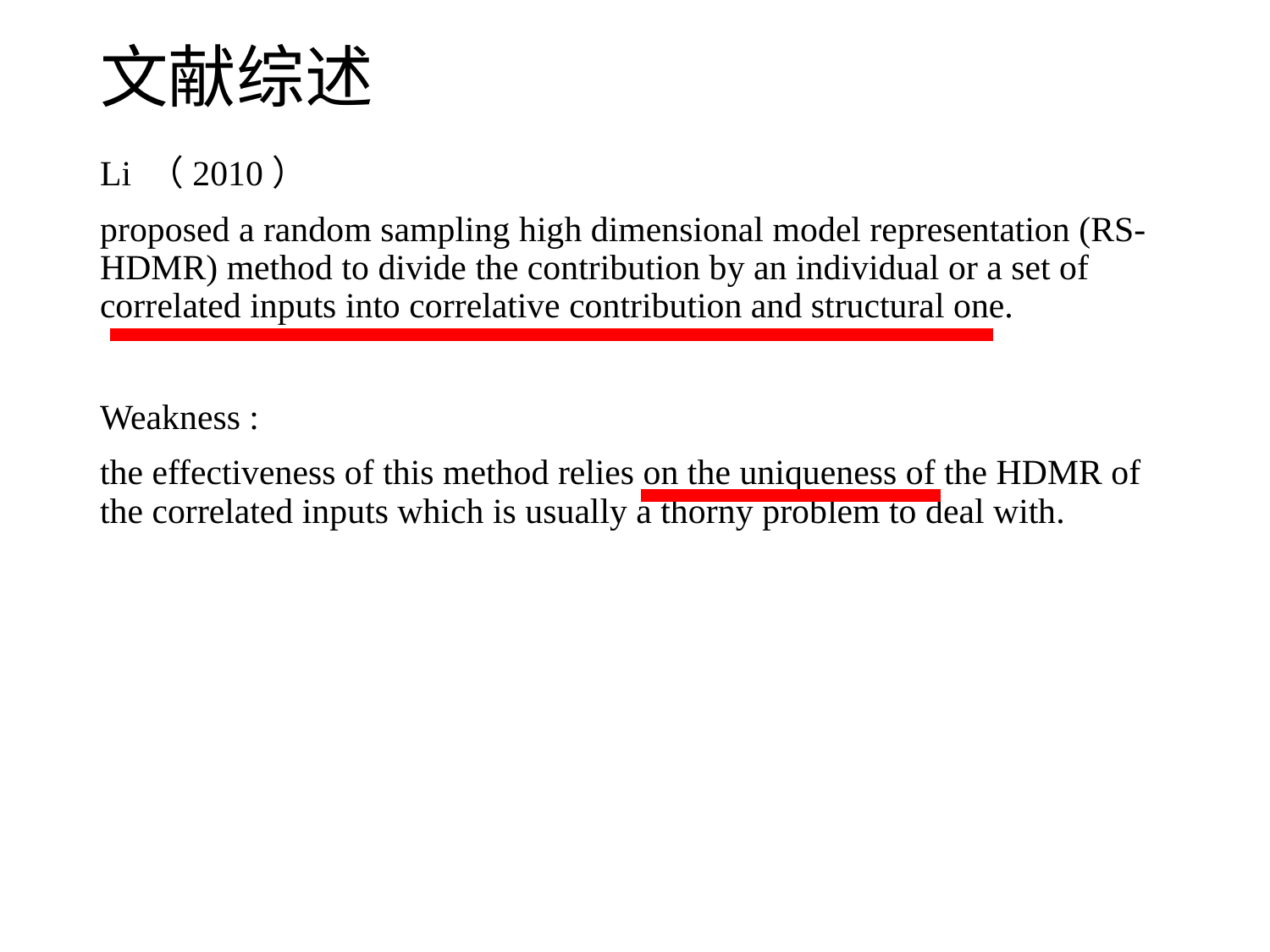

# 文献综述
Li （2010）
proposed a random sampling high dimensional model representation (RS-HDMR) method to divide the contribution by an individual or a set of correlated inputs into correlative contribution and structural one.

Weakness :
the effectiveness of this method relies on the uniqueness of the HDMR of the correlated inputs which is usually a thorny problem to deal with.